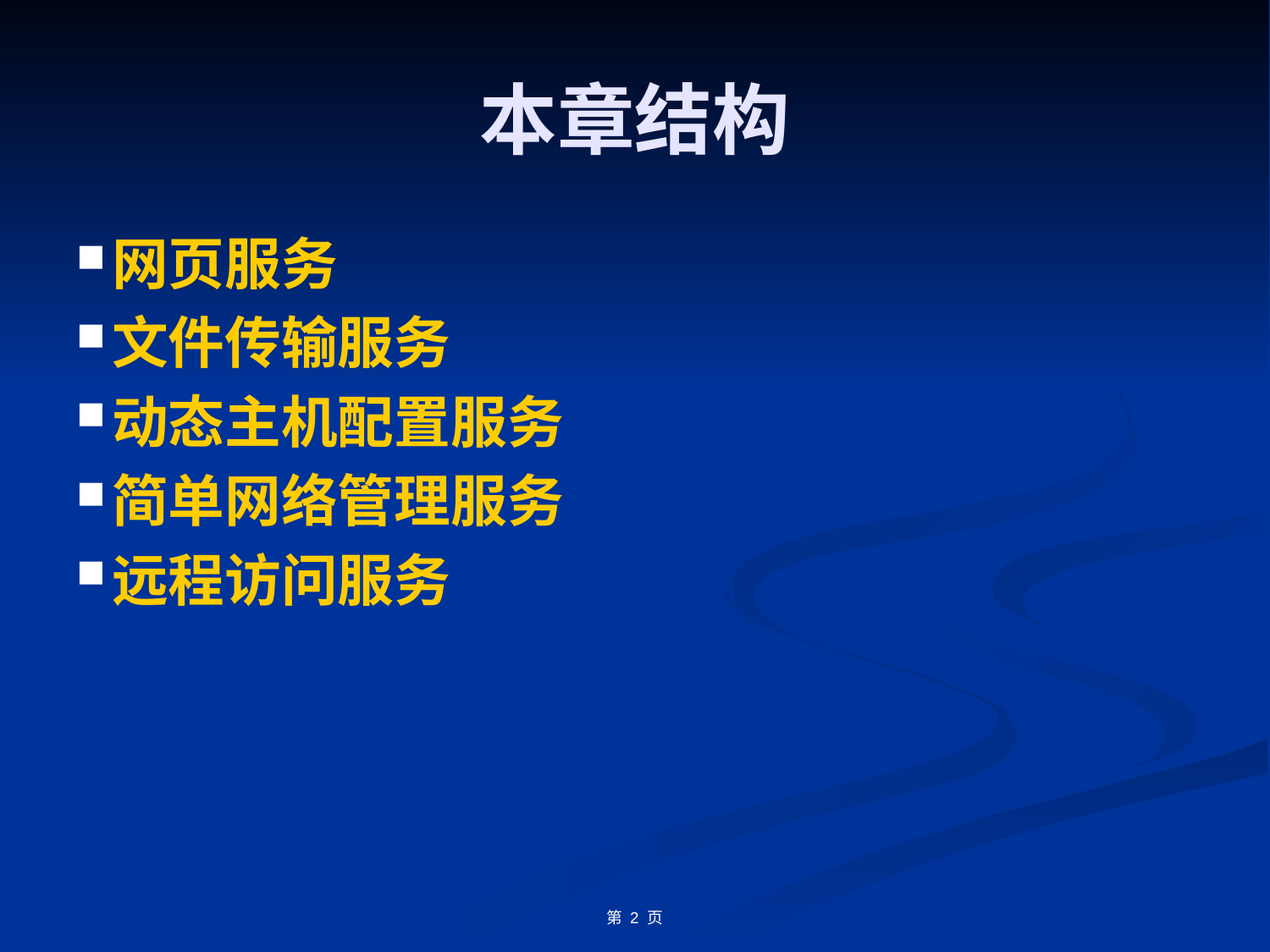

# 本章结构
网页服务
文件传输服务
动态主机配置服务
简单网络管理服务
远程访问服务

第 2 页